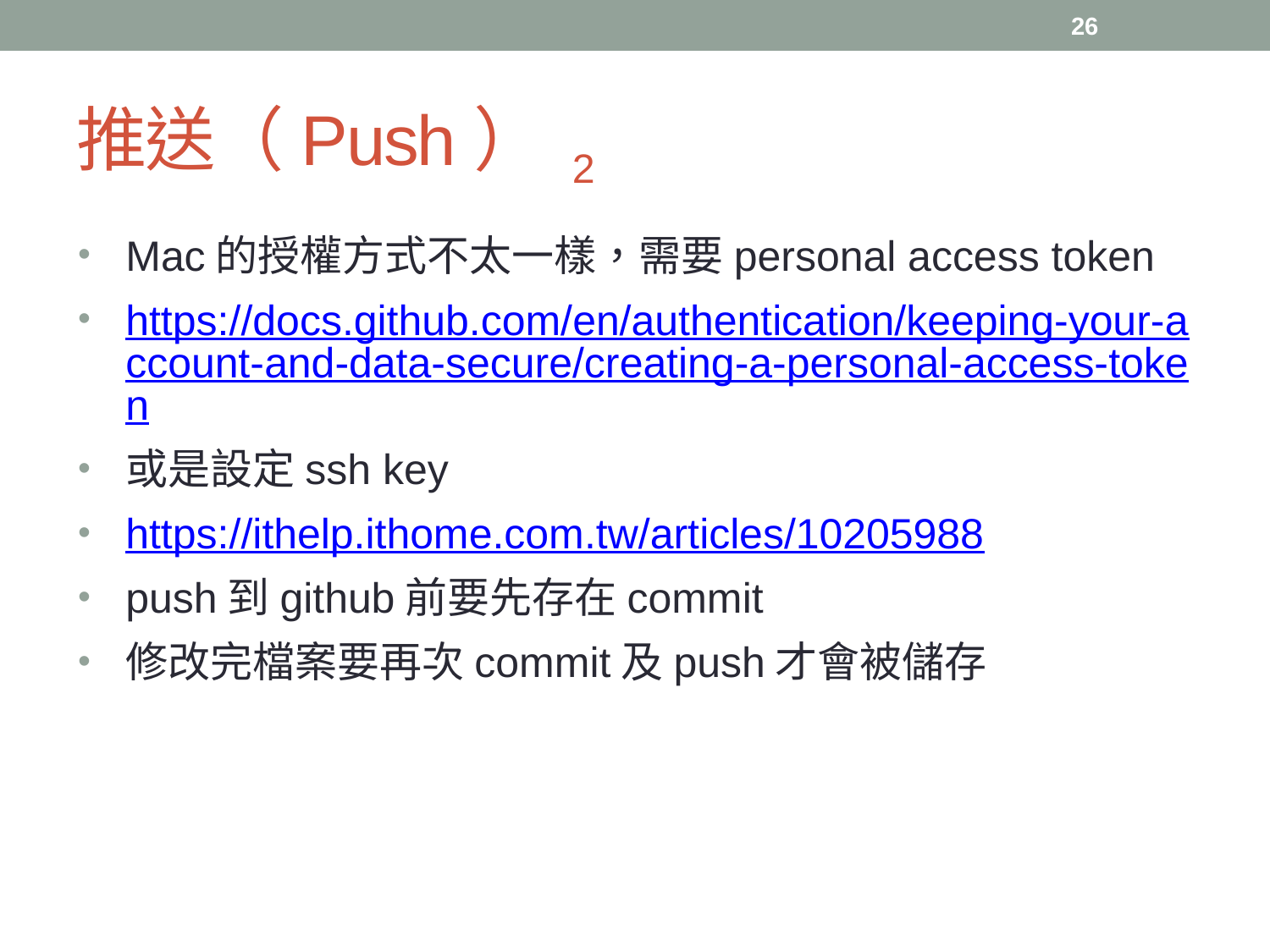

26
# 推送（Push） 2
Mac的授權方式不太一樣，需要personal access token
https://docs.github.com/en/authentication/keeping-your-account-and-data-secure/creating-a-personal-access-token
或是設定ssh key
https://ithelp.ithome.com.tw/articles/10205988
push到github前要先存在commit
修改完檔案要再次commit及push才會被儲存